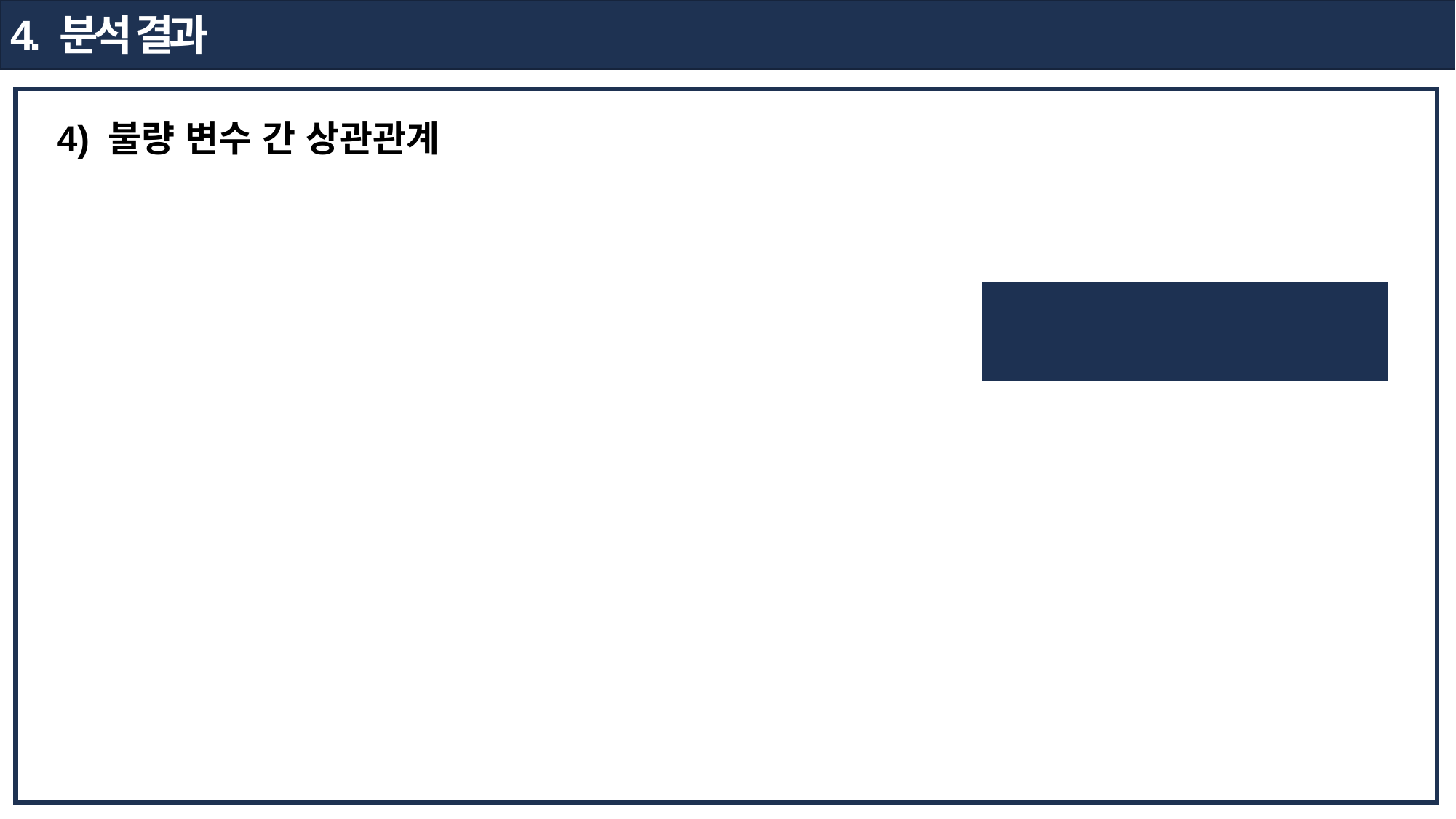

4. 분석 결과

4) 불량 변수 간 상관관계

32